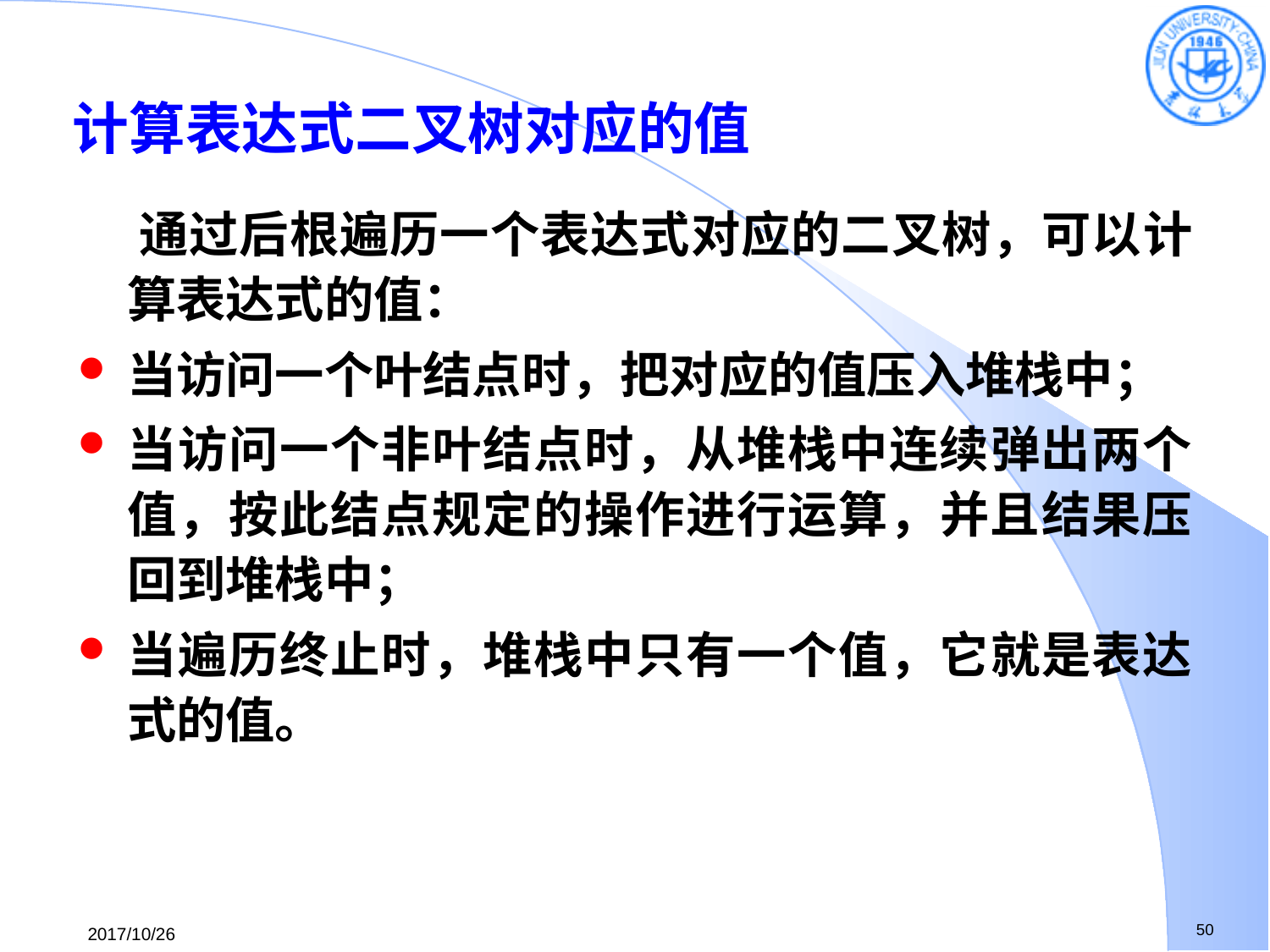

计算表达式二叉树对应的值
    通过后根遍历一个表达式对应的二叉树，可以计算表达式的值：
当访问一个叶结点时，把对应的值压入堆栈中；
当访问一个非叶结点时，从堆栈中连续弹出两个值，按此结点规定的操作进行运算，并且结果压回到堆栈中；
当遍历终止时，堆栈中只有一个值，它就是表达式的值。